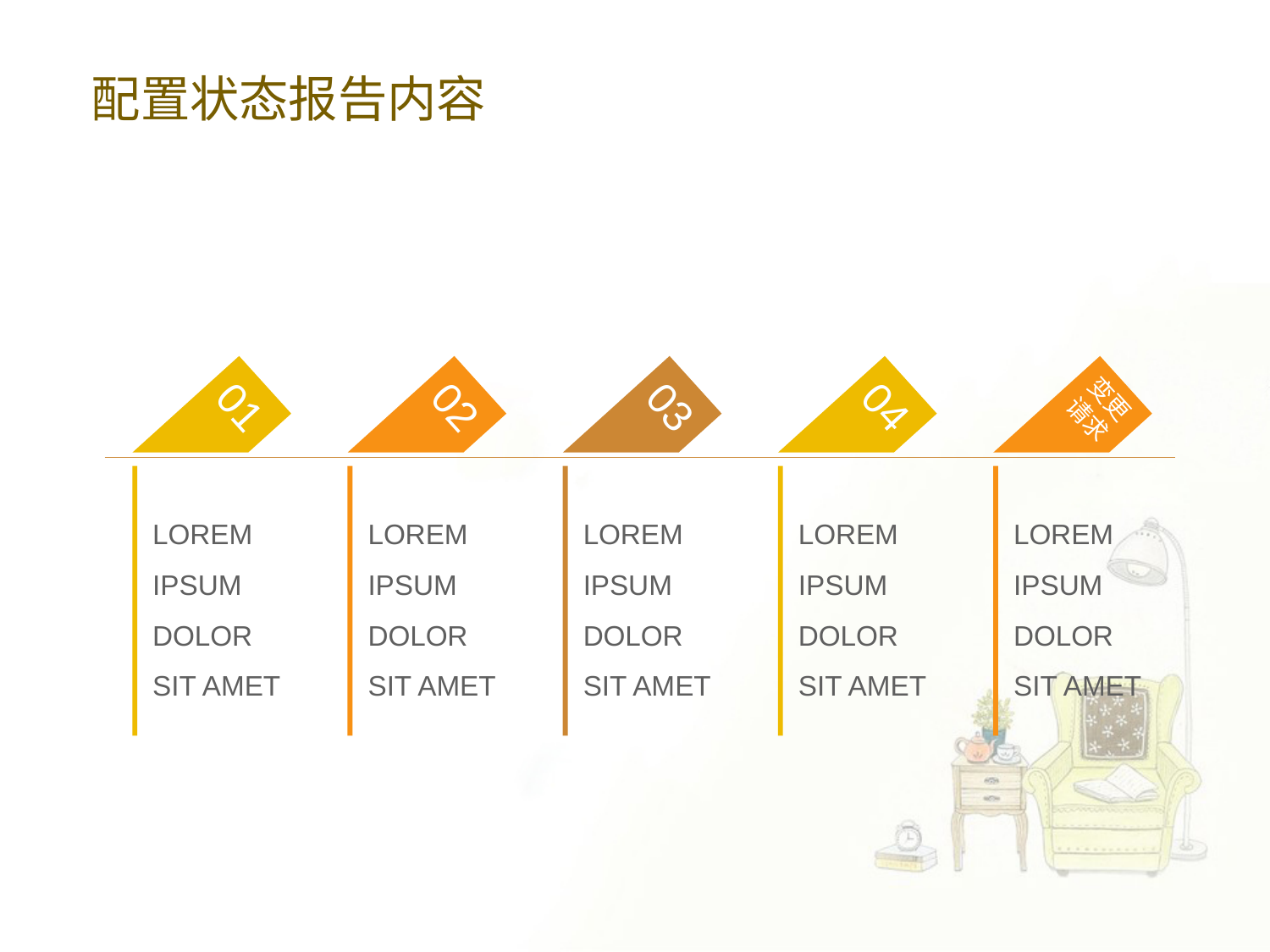

# 配置状态报告内容

01
02
03
04
变更请求

LOREM IPSUM DOLOR SIT AMET

LOREM IPSUM DOLOR SIT AMET

LOREM IPSUM DOLOR SIT AMET

LOREM IPSUM DOLOR SIT AMET

LOREM IPSUM DOLOR SIT AMET